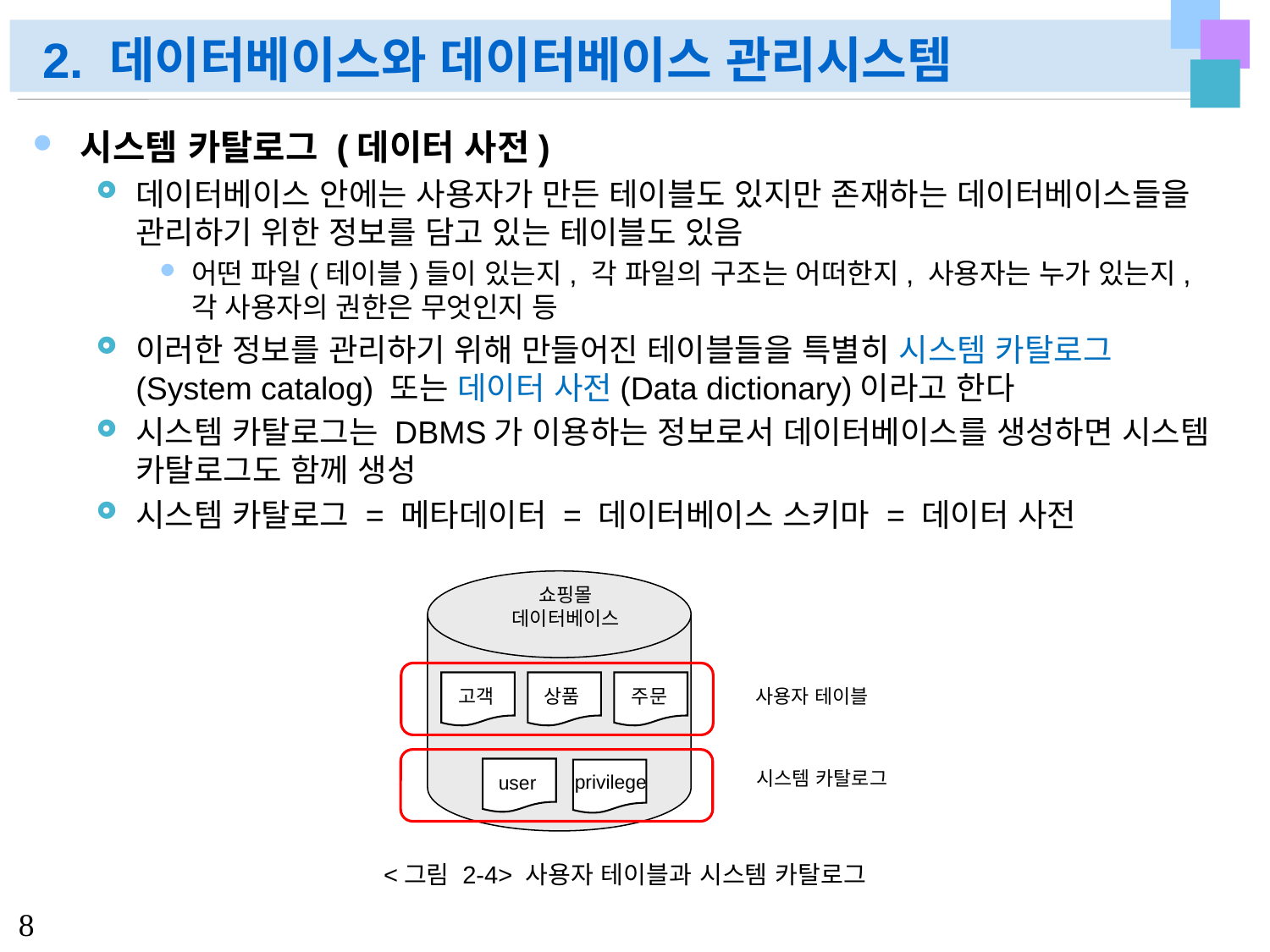

# 2. 데이터베이스와 데이터베이스 관리시스템
시스템 카탈로그 (데이터 사전)
데이터베이스 안에는 사용자가 만든 테이블도 있지만 존재하는 데이터베이스들을 관리하기 위한 정보를 담고 있는 테이블도 있음
어떤 파일(테이블)들이 있는지, 각 파일의 구조는 어떠한지, 사용자는 누가 있는지, 각 사용자의 권한은 무엇인지 등
이러한 정보를 관리하기 위해 만들어진 테이블들을 특별히 시스템 카탈로그 (System catalog) 또는 데이터 사전(Data dictionary)이라고 한다
시스템 카탈로그는 DBMS가 이용하는 정보로서 데이터베이스를 생성하면 시스템 카탈로그도 함께 생성
시스템 카탈로그 = 메타데이터 = 데이터베이스 스키마 = 데이터 사전

쇼핑몰
데이터베이스

고객
상품
주문
사용자 테이블

시스템 카탈로그
privilege
user
<그림 2-4> 사용자 테이블과 시스템 카탈로그